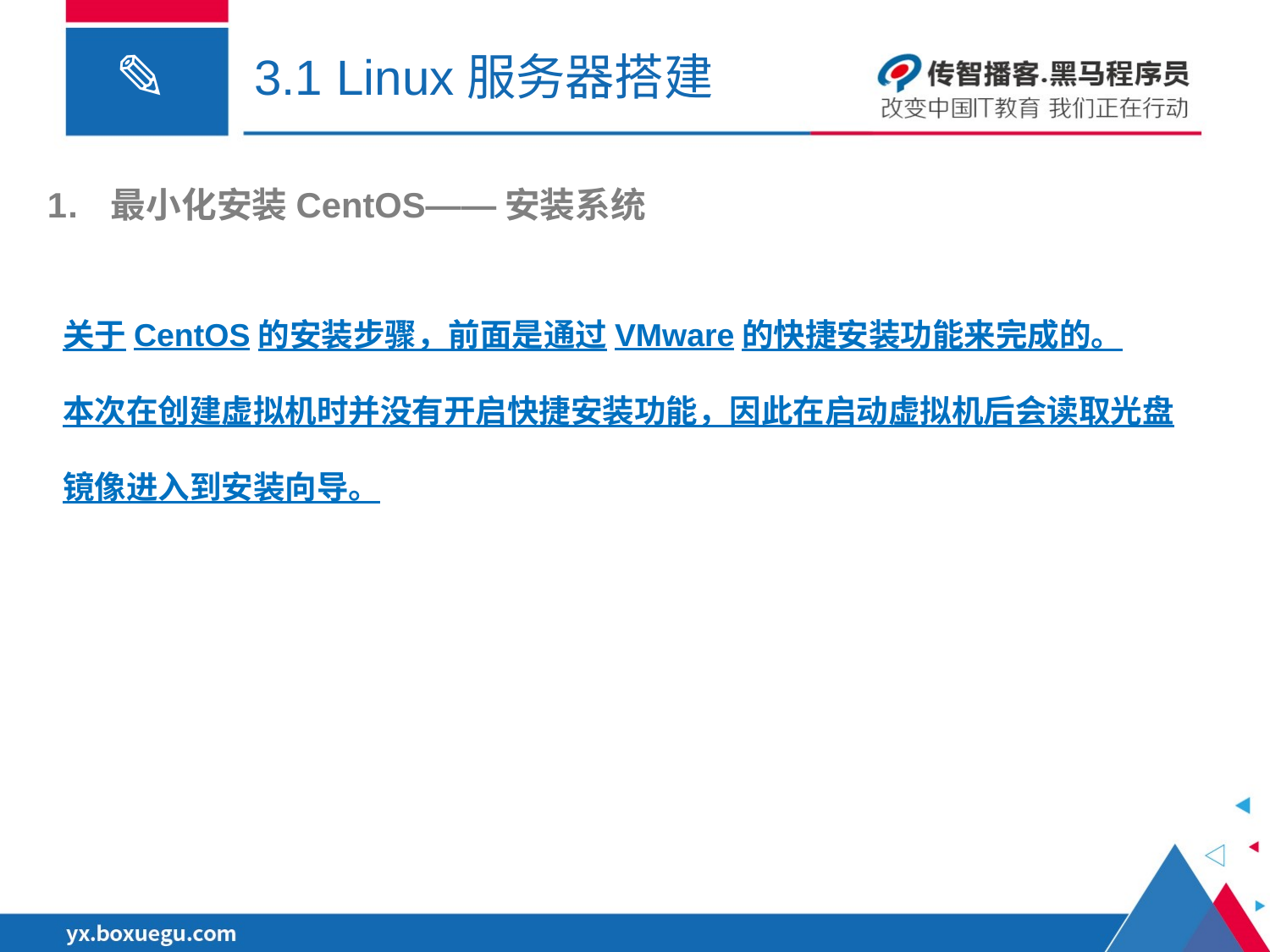

# 3.1 Linux服务器搭建
最小化安装CentOS——安装系统
关于CentOS的安装步骤，前面是通过VMware的快捷安装功能来完成的。
本次在创建虚拟机时并没有开启快捷安装功能，因此在启动虚拟机后会读取光盘镜像进入到安装向导。